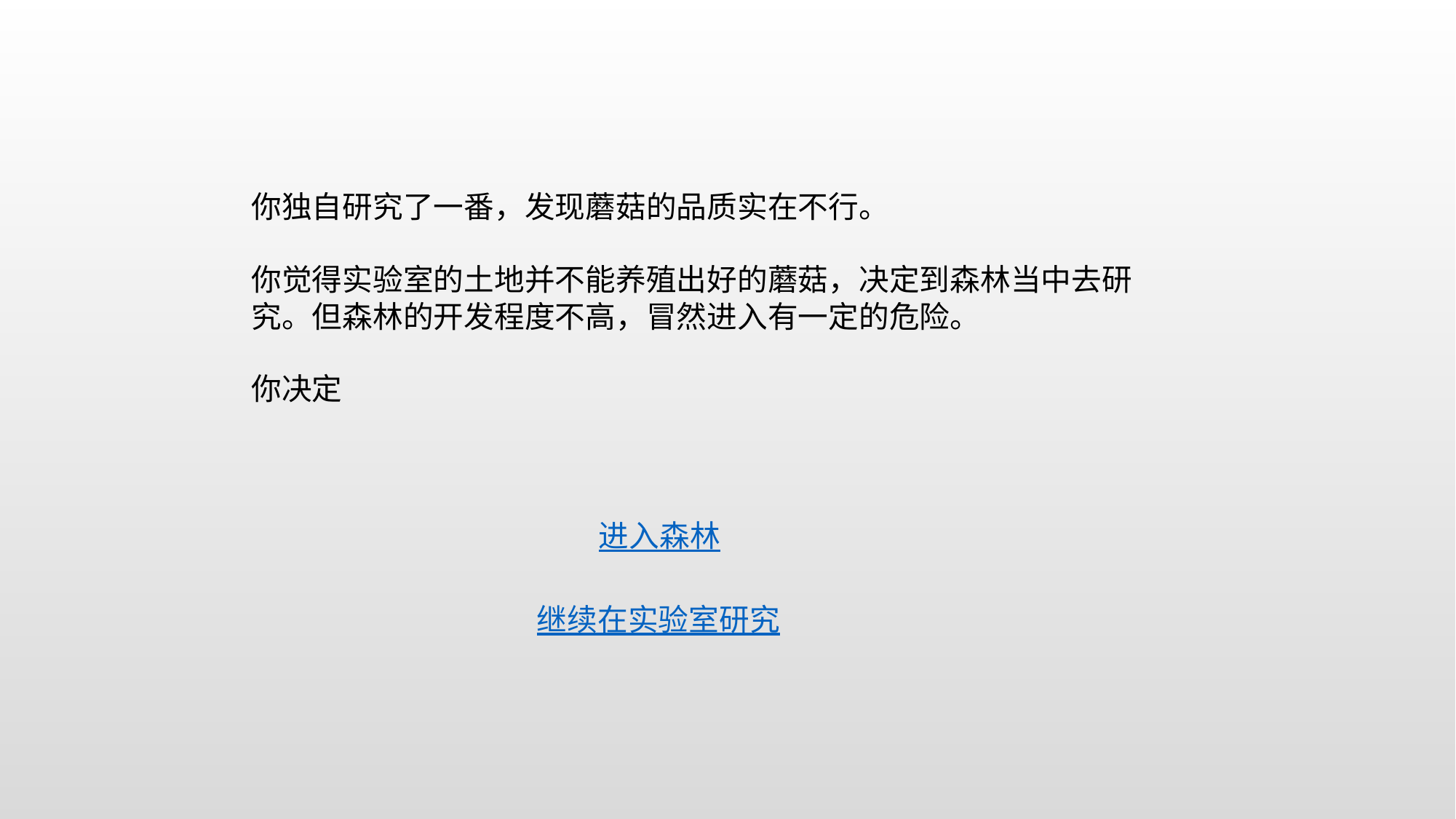

你独自研究了一番，发现蘑菇的品质实在不行。

你觉得实验室的土地并不能养殖出好的蘑菇，决定到森林当中去研究。但森林的开发程度不高，冒然进入有一定的危险。

你决定
进入森林
继续在实验室研究